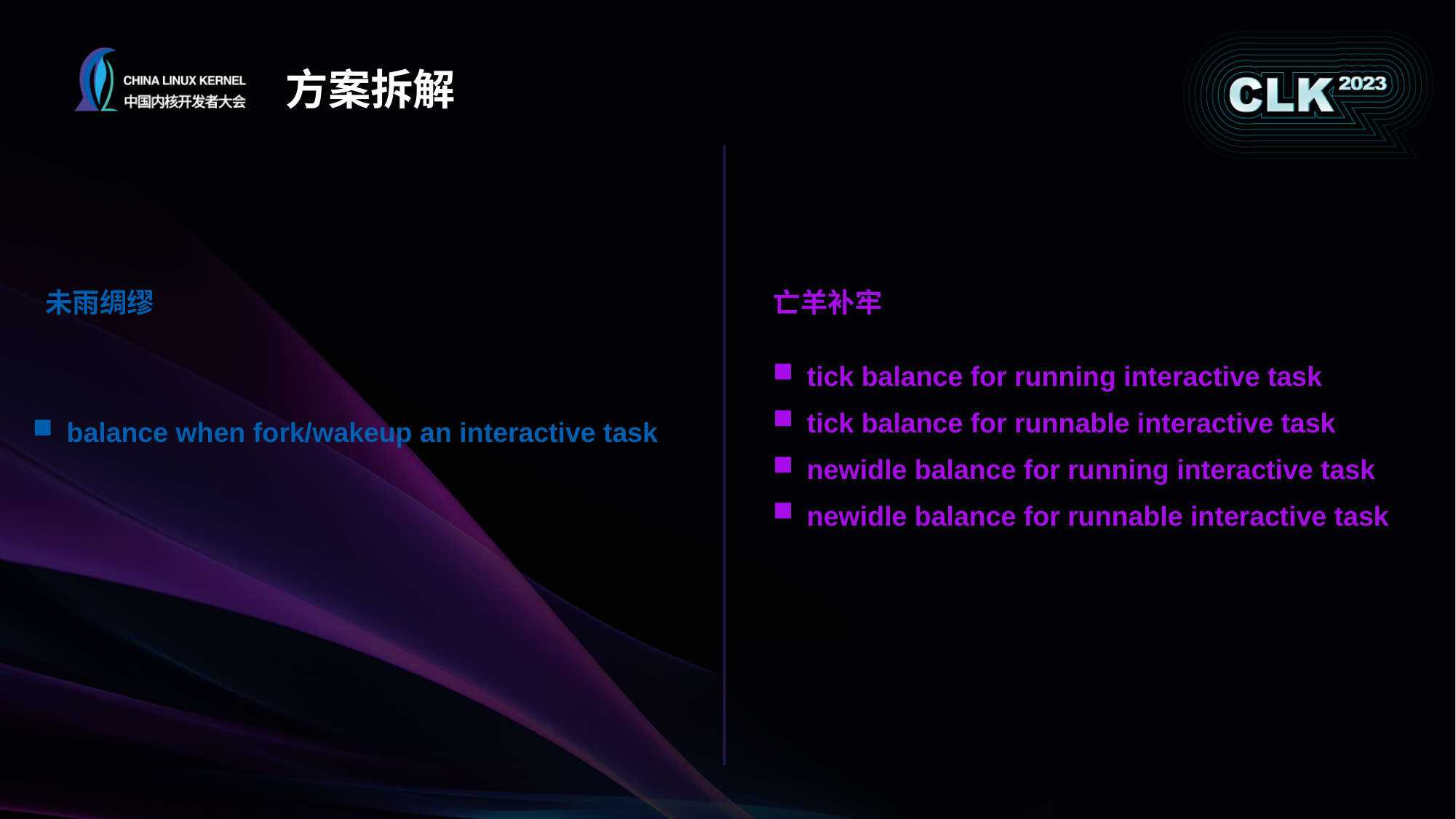

方案拆解
未雨绸缪
亡羊补牢
tick balance for running interactive task
tick balance for runnable interactive task
newidle balance for running interactive task
newidle balance for runnable interactive task
balance when fork/wakeup an interactive task